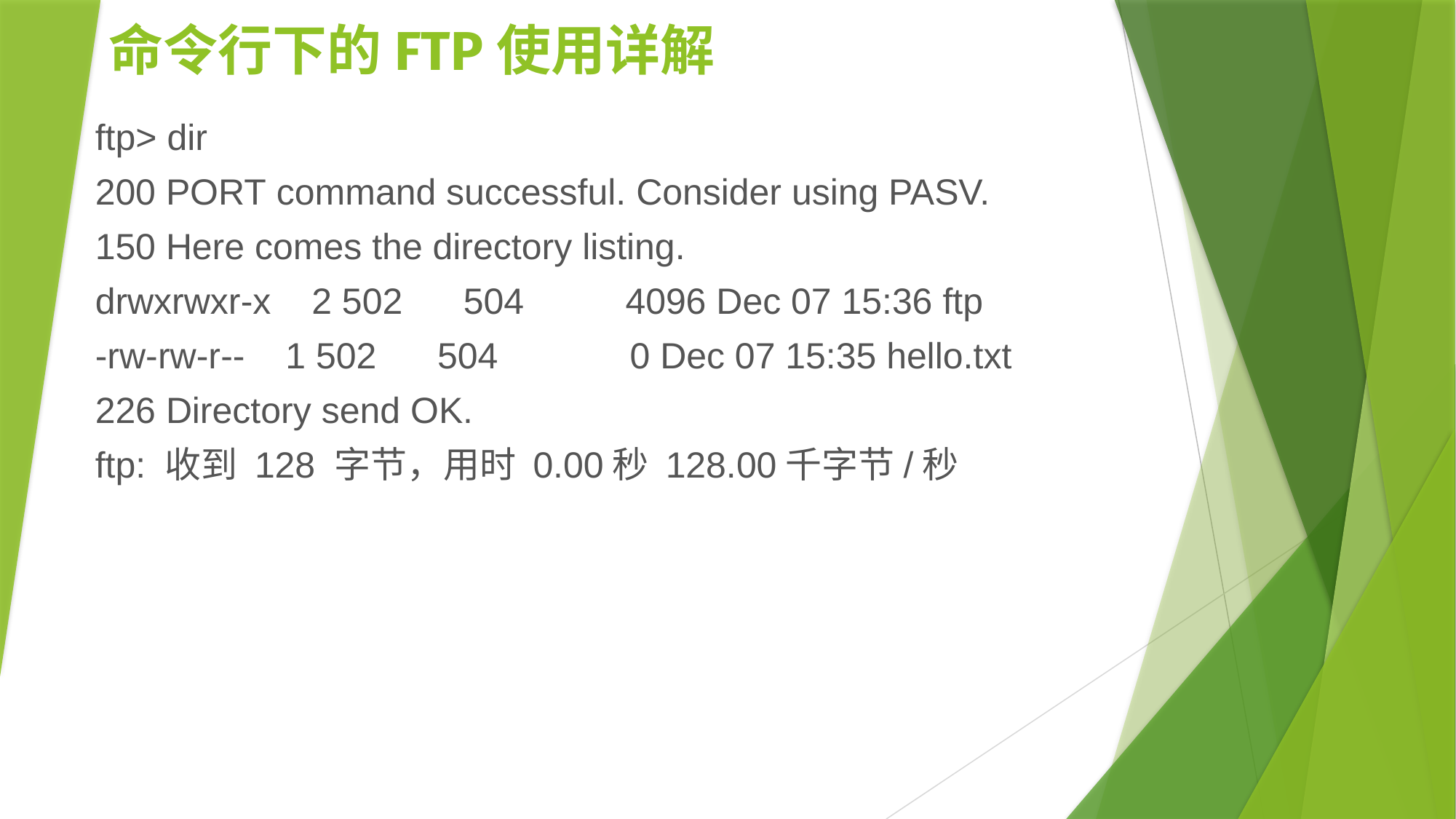

命令行下的FTP使用详解
ftp> dir
200 PORT command successful. Consider using PASV.
150 Here comes the directory listing.
drwxrwxr-x    2 502      504          4096 Dec 07 15:36 ftp
-rw-rw-r--    1 502      504             0 Dec 07 15:35 hello.txt
226 Directory send OK.
ftp: 收到 128 字节，用时 0.00秒 128.00千字节/秒